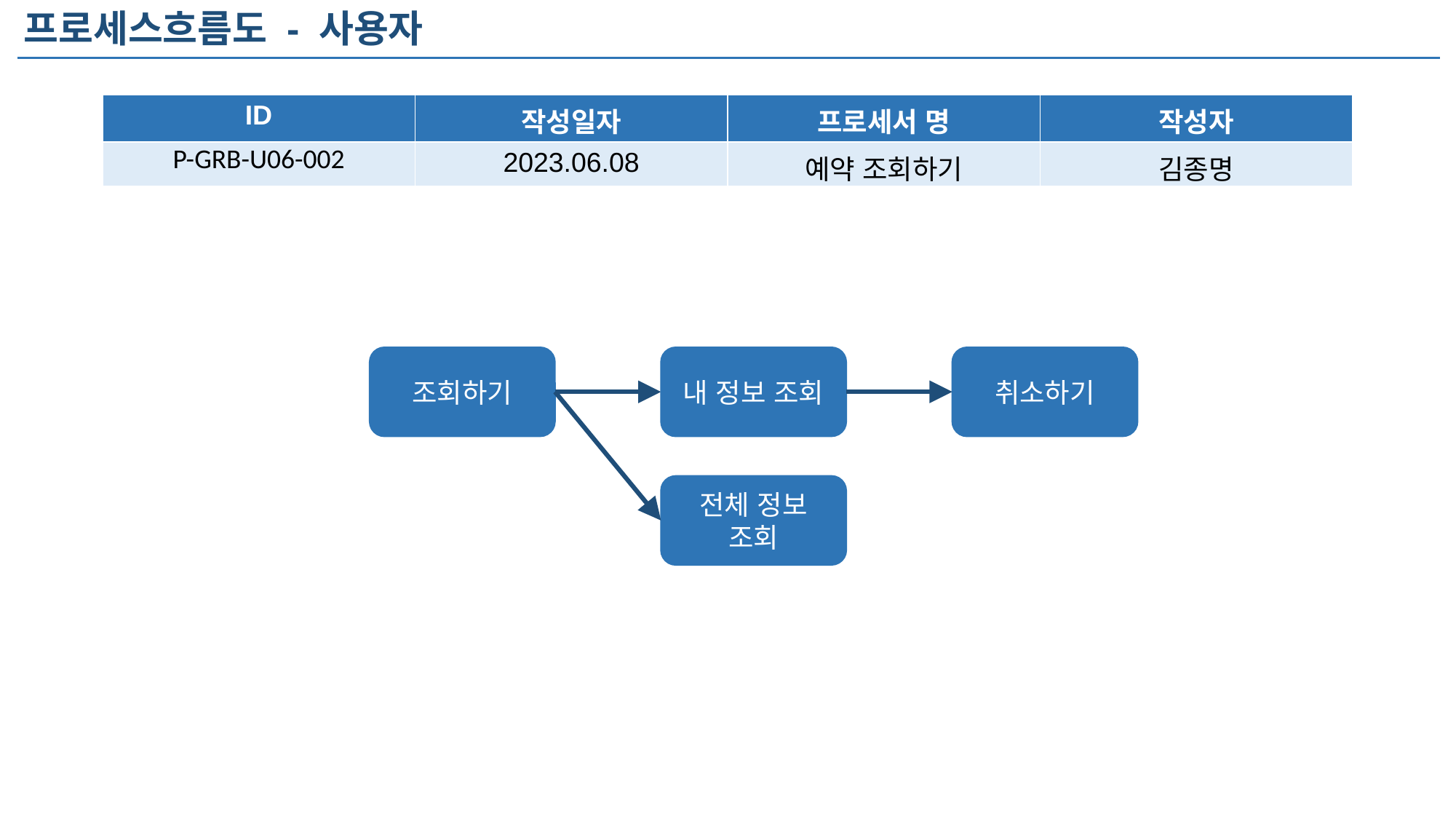

프로세스흐름도 - 사용자
| ID | 작성일자 | 프로세서 명 | 작성자 |
| --- | --- | --- | --- |
| P-GRB-U06-002 | 2023.06.08 | 예약 조회하기 | 김종명 |
취소하기
조회하기
내 정보 조회
전체 정보 조회